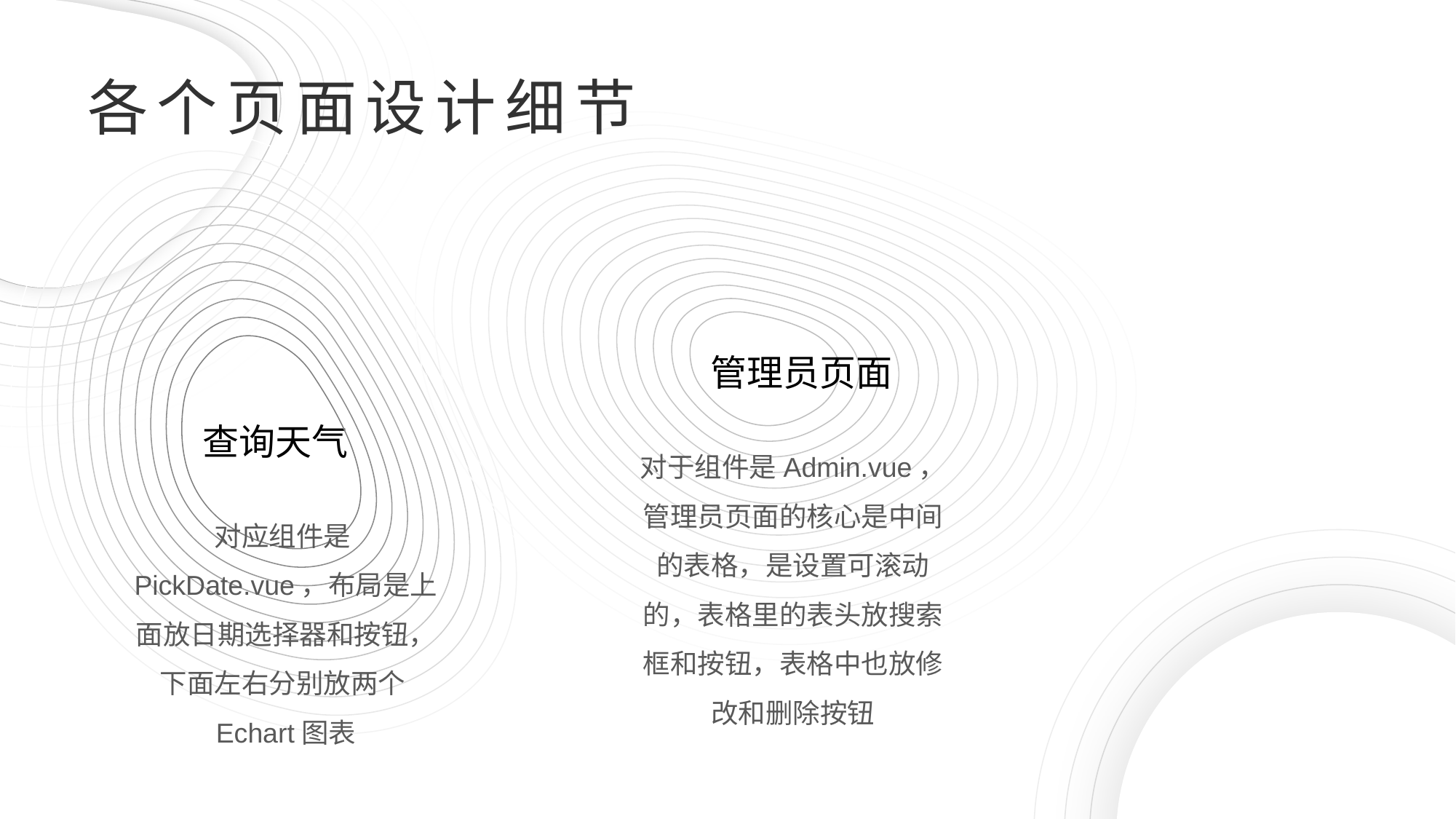

各个页面设计细节

管理员页面
查询天气
对于组件是Admin.vue，管理员页面的核心是中间的表格，是设置可滚动的，表格里的表头放搜索框和按钮，表格中也放修改和删除按钮
对应组件是PickDate.vue，布局是上面放日期选择器和按钮，下面左右分别放两个Echart图表